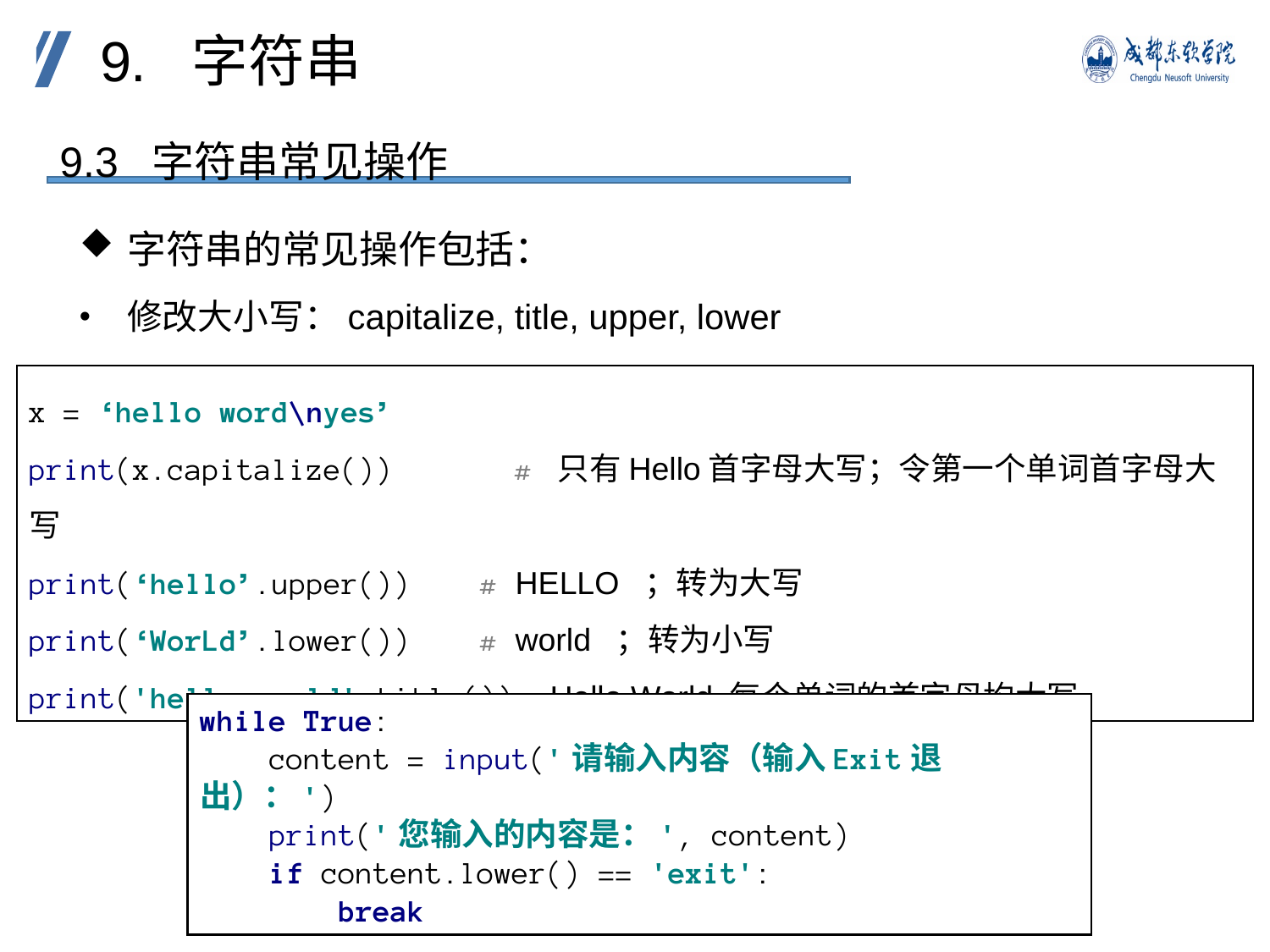

9.  字符串
9.3  字符串常见操作

字符串的常见操作包括：
修改大小写：capitalize, title, upper, lower
x = ‘hello word\nyes’
print(x.capitalize())       # 只有Hello首字母大写；令第一个单词首字母大写
print(‘hello’.upper())    # HELLO  ；转为大写
print(‘WorLd’.lower())    # world  ；转为小写
print('hello world'.title())# Hello World 每个单词的首字母均大写
while True:
    content = input('请输入内容（输入Exit退出）：')
    print('您输入的内容是：', content)
    if content.lower() == 'exit':
        break